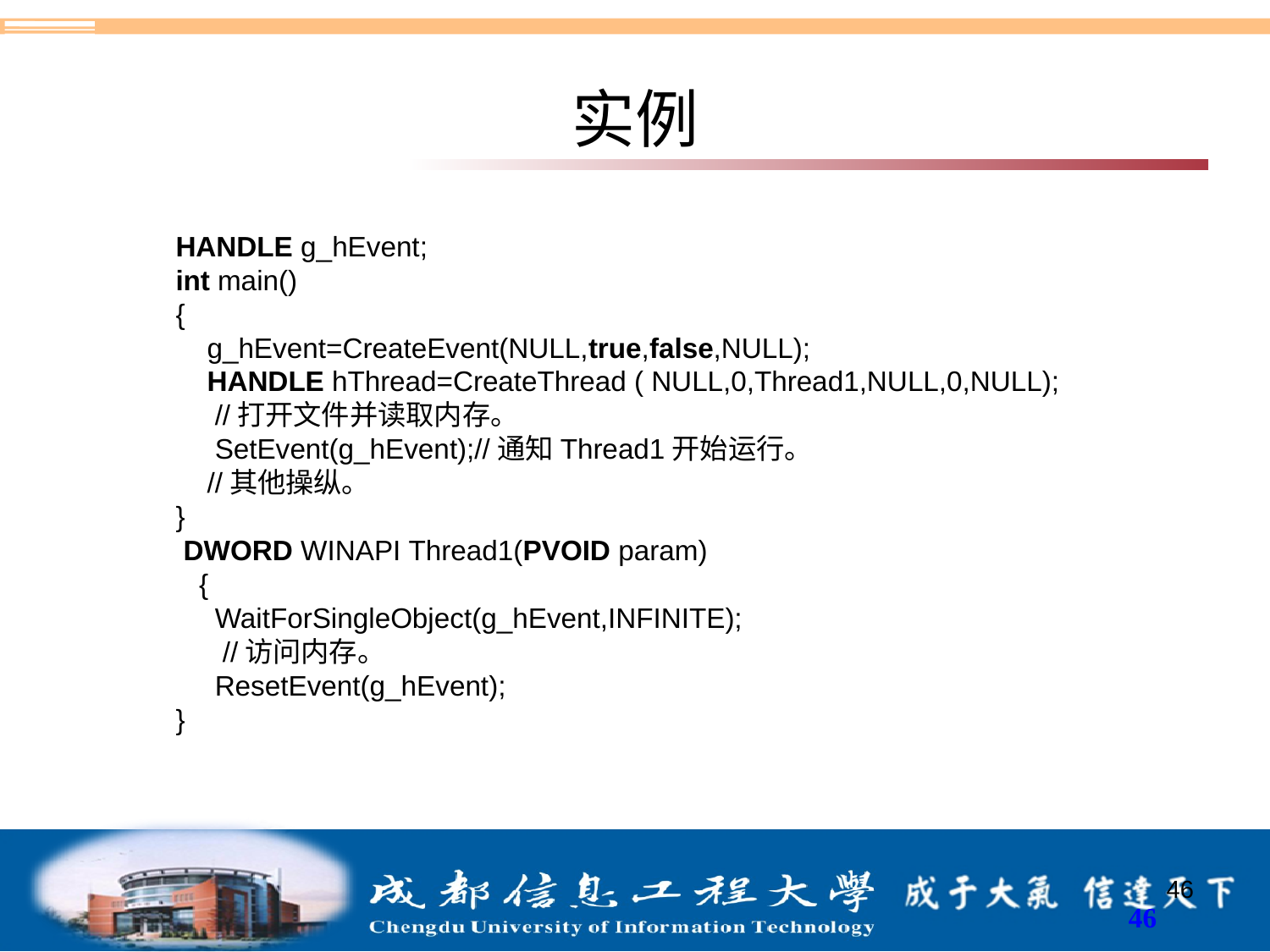

# 实例
HANDLE g_hEvent;
int main()
{
    g_hEvent=CreateEvent(NULL,true,false,NULL);
    HANDLE hThread=CreateThread ( NULL,0,Thread1,NULL,0,NULL);
     //打开文件并读取内存。
     SetEvent(g_hEvent);//通知Thread1开始运行。
    //其他操纵。
}
 DWORD WINAPI Thread1(PVOID param)
   {
     WaitForSingleObject(g_hEvent,INFINITE);
      //访问内存。
     ResetEvent(g_hEvent);
}